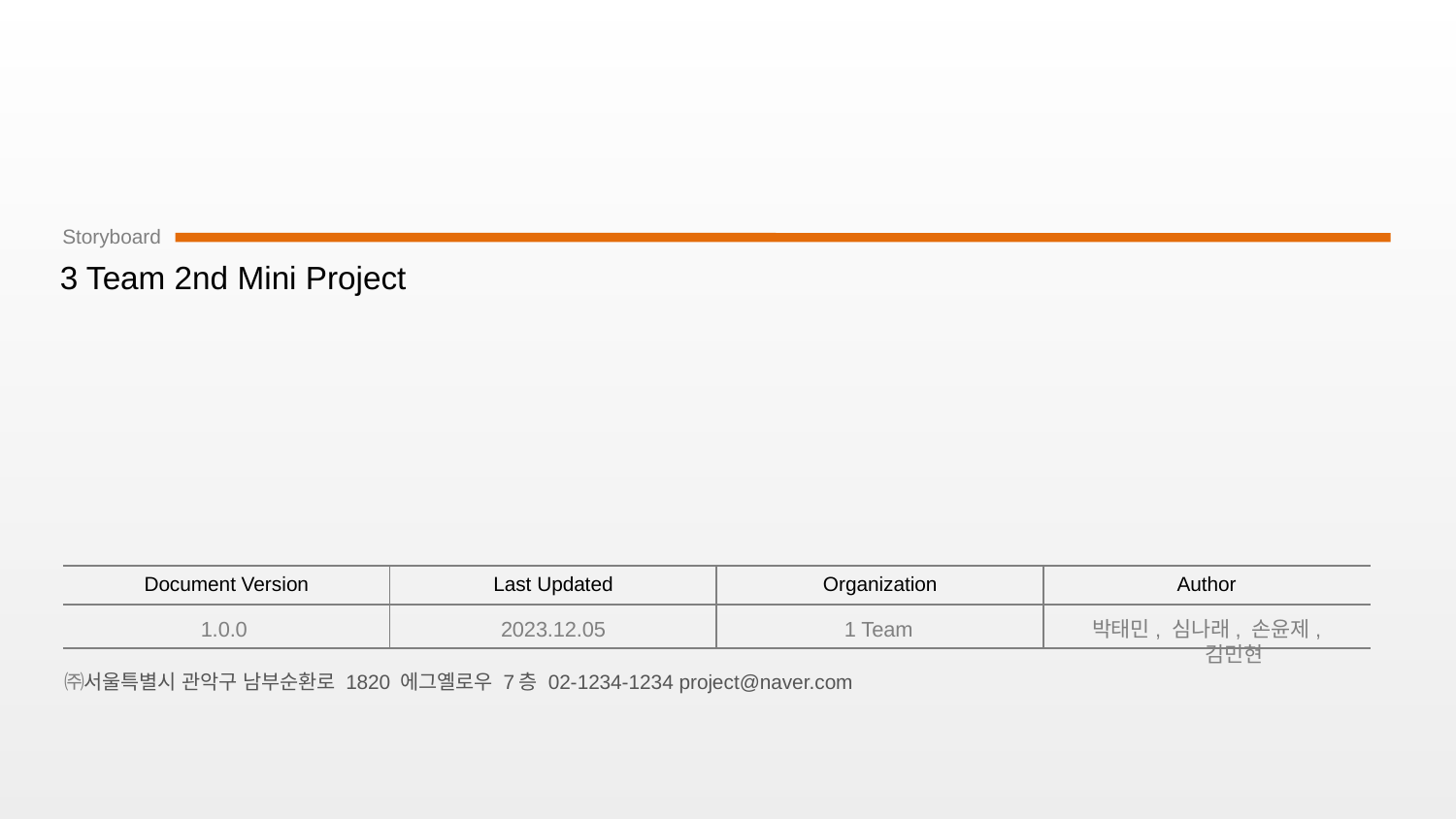

# 3 Team 2nd Mini Project
1.0.0
2023.12.05
1 Team
박태민, 심나래, 손윤제, 김민현
㈜서울특별시 관악구 남부순환로 1820 에그옐로우 7층 02-1234-1234 project@naver.com